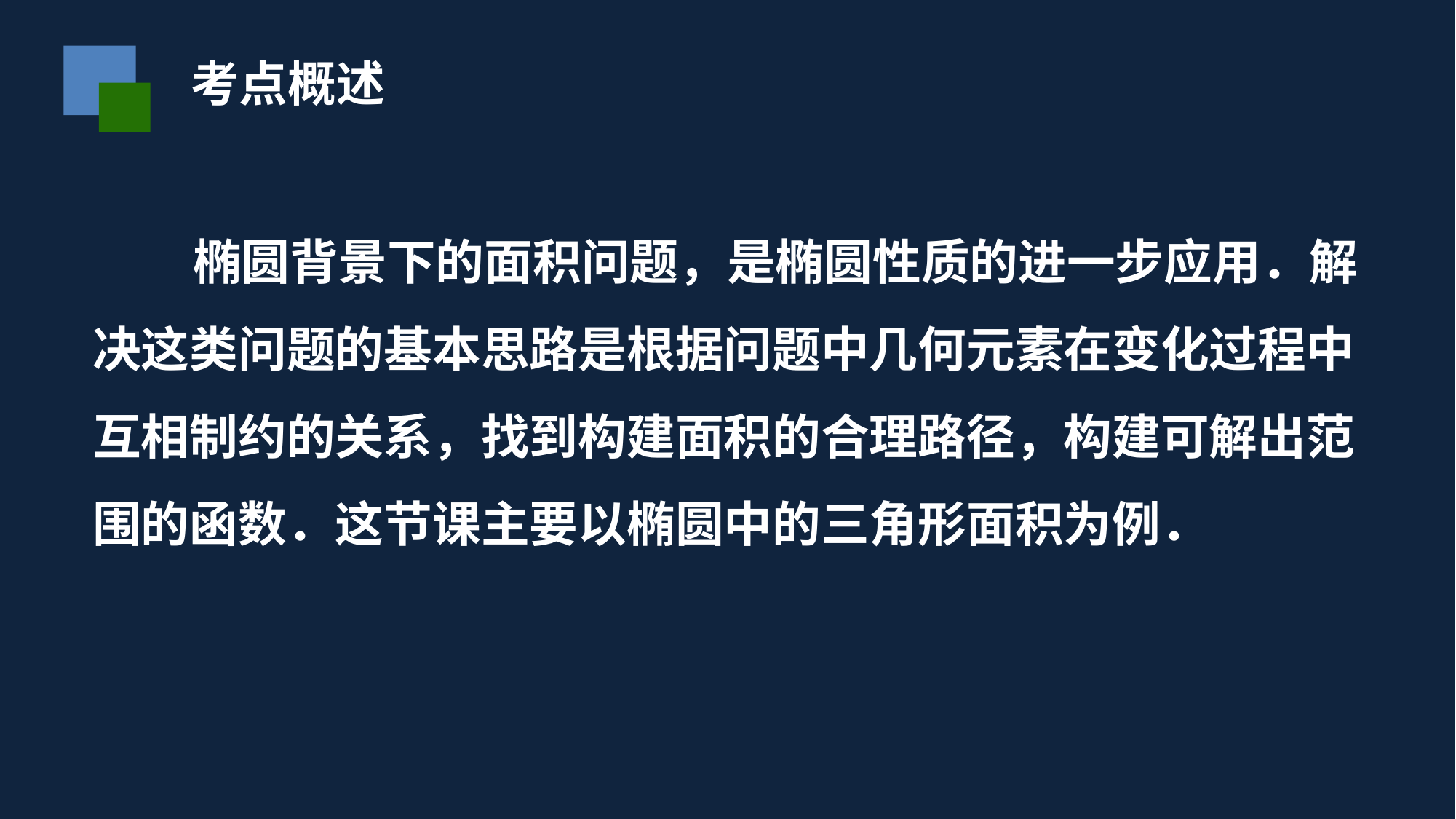

考点概述
        椭圆背景下的面积问题，是椭圆性质的进一步应用．解决这类问题的基本思路是根据问题中几何元素在变化过程中互相制约的关系，找到构建面积的合理路径，构建可解出范围的函数．这节课主要以椭圆中的三角形面积为例．